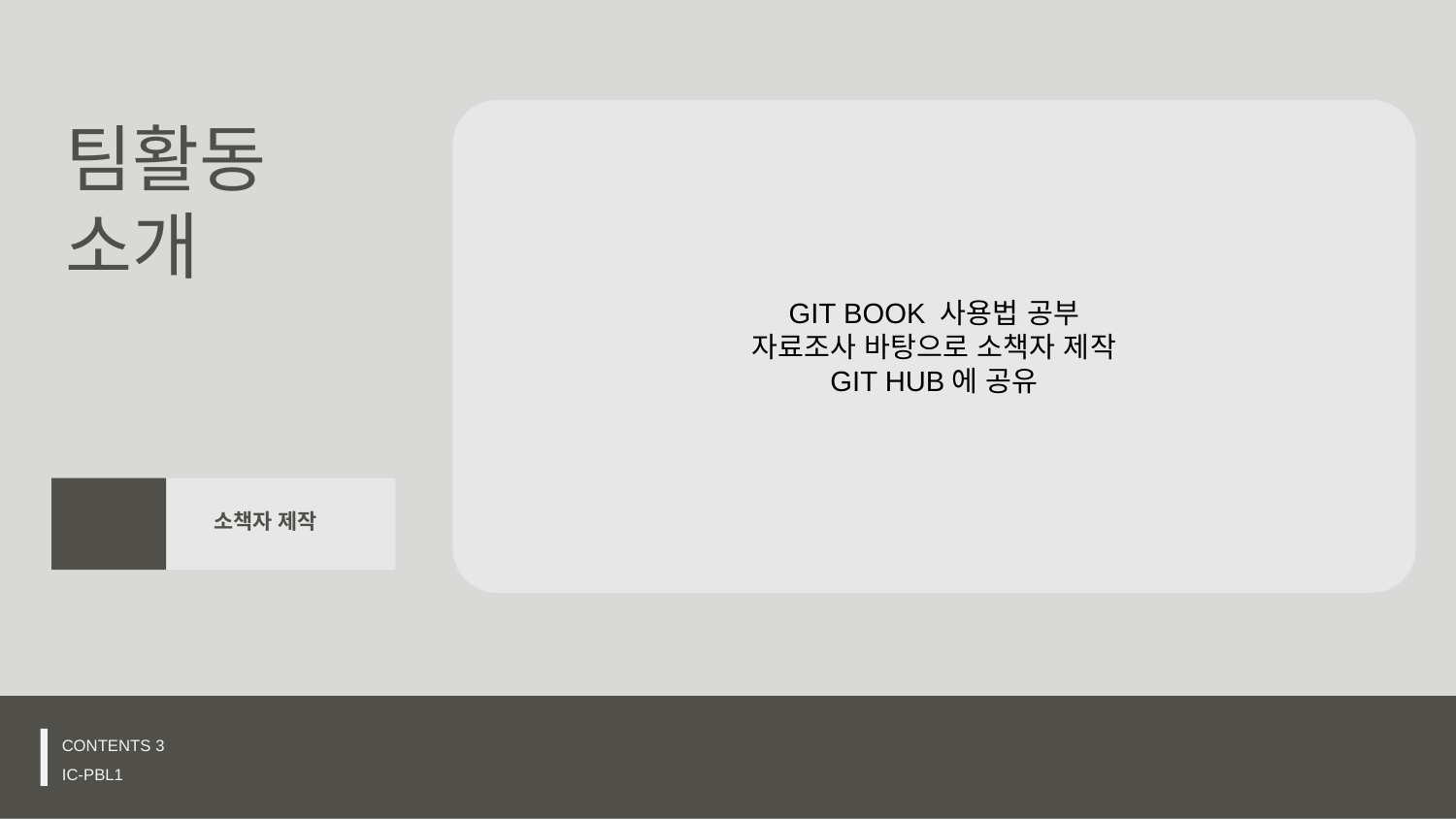

GIT BOOK 사용법 공부
자료조사 바탕으로 소책자 제작
GIT HUB에 공유
팀활동
소개

      소책자 제작

4
CONTENTS 3
IC-PBL1